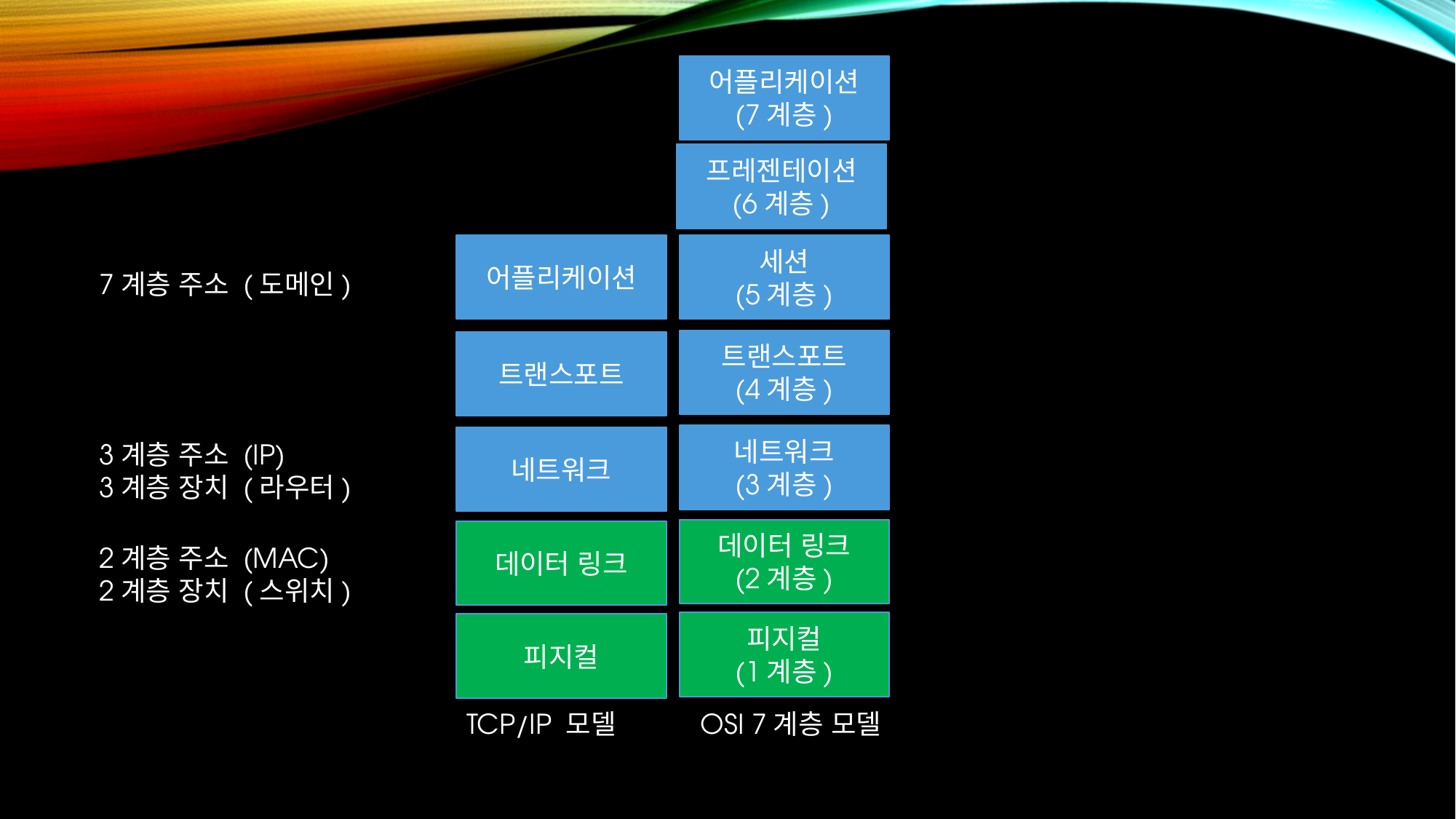

어플리케이션
(7계층)
프레젠테이션
(6계층)
어플리케이션
세션
(5계층)
7계층 주소 (도메인)
트랜스포트
(4계층)
트랜스포트
네트워크
(3계층)
네트워크
3계층 주소 (IP)
3계층 장치 (라우터)
데이터 링크
(2계층)
데이터 링크
2계층 주소 (MAC)
2계층 장치 (스위치)
피지컬
(1계층)
피지컬
OSI 7계층 모델
TCP/IP 모델